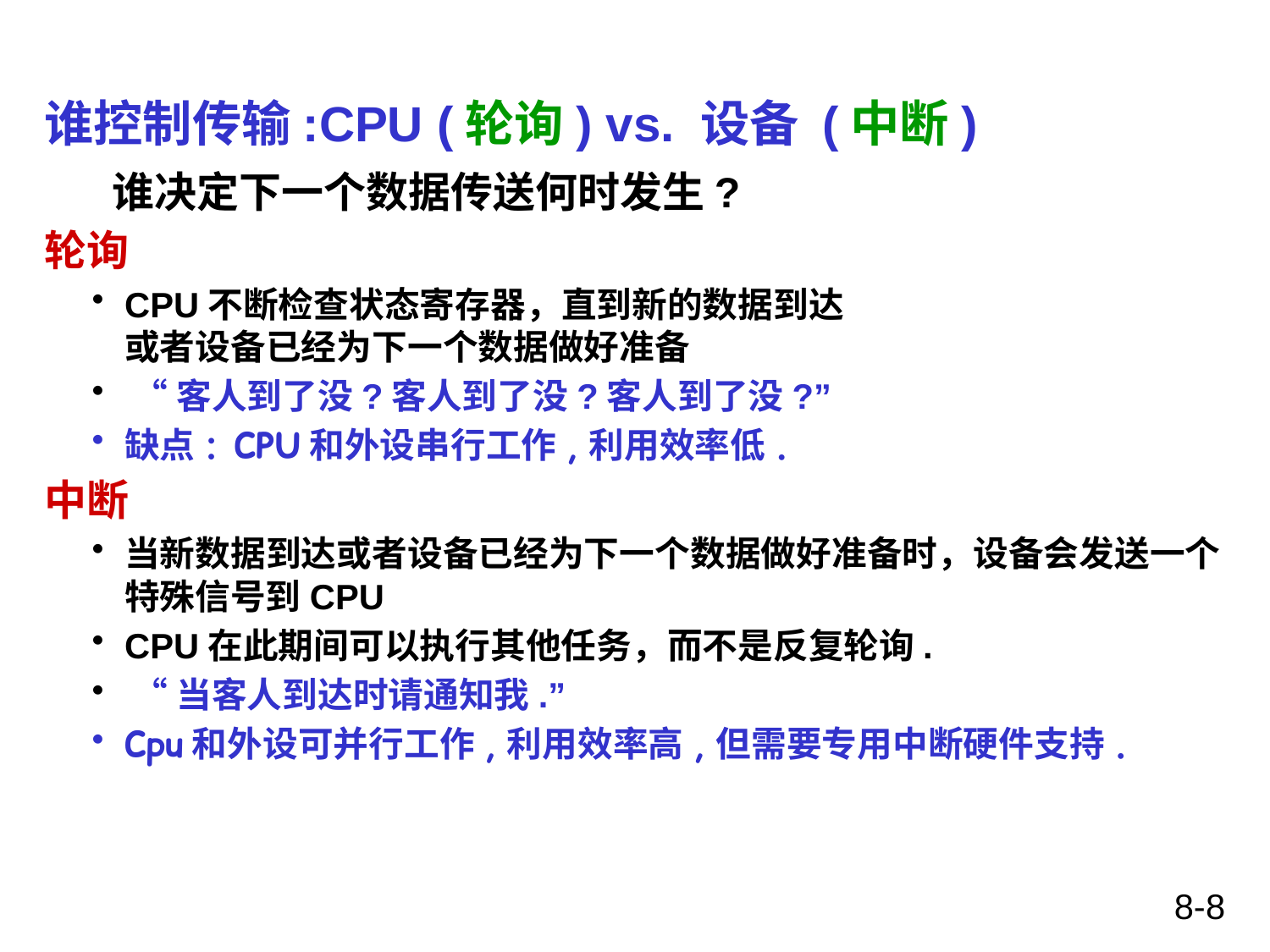

# 谁控制传输:CPU (轮询) vs. 设备 (中断)
      谁决定下一个数据传送何时发生?
轮询
CPU不断检查状态寄存器，直到新的数据到达
或者设备已经为下一个数据做好准备
 “客人到了没?客人到了没?客人到了没?”
缺点: CPU和外设串行工作,利用效率低.
中断
当新数据到达或者设备已经为下一个数据做好准备时，设备会发送一个特殊信号到CPU
CPU在此期间可以执行其他任务，而不是反复轮询.
 “当客人到达时请通知我.”
Cpu和外设可并行工作,利用效率高,但需要专用中断硬件支持.
8-8